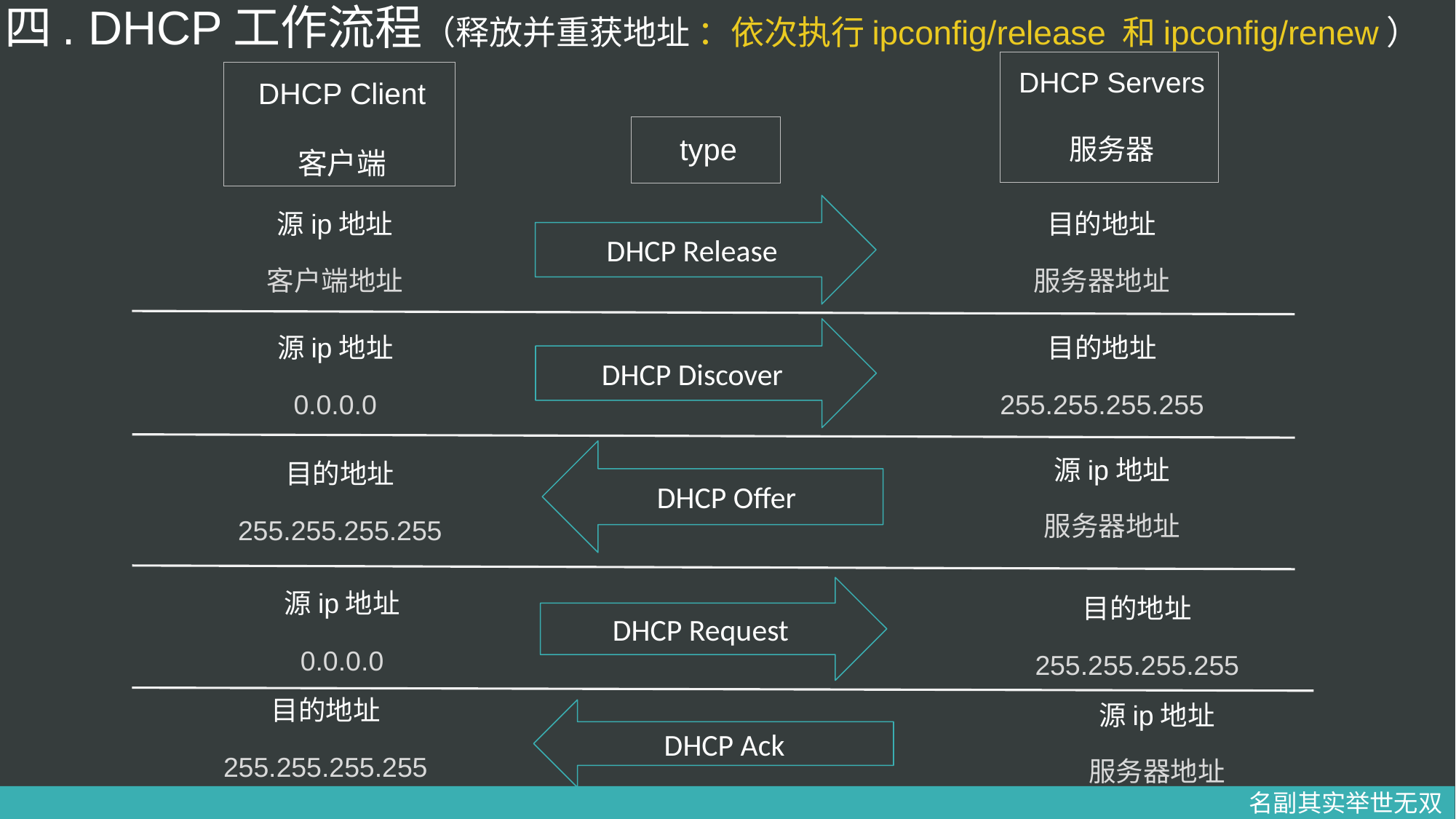

# 四. DHCP工作流程（释放并重获地址 ：依次执行ipconfig/release 和ipconfig/renew）
DHCP Servers
服务器
DHCP Client
客户端
type
DHCP Release
源ip地址
客户端地址
目的地址
服务器地址
DHCP Discover
源ip地址
0.0.0.0
目的地址
255.255.255.255
DHCP Offer
源ip地址
服务器地址
目的地址
255.255.255.255
DHCP Request
源ip地址
0.0.0.0
目的地址
255.255.255.255
目的地址
255.255.255.255
源ip地址
服务器地址
DHCP Ack